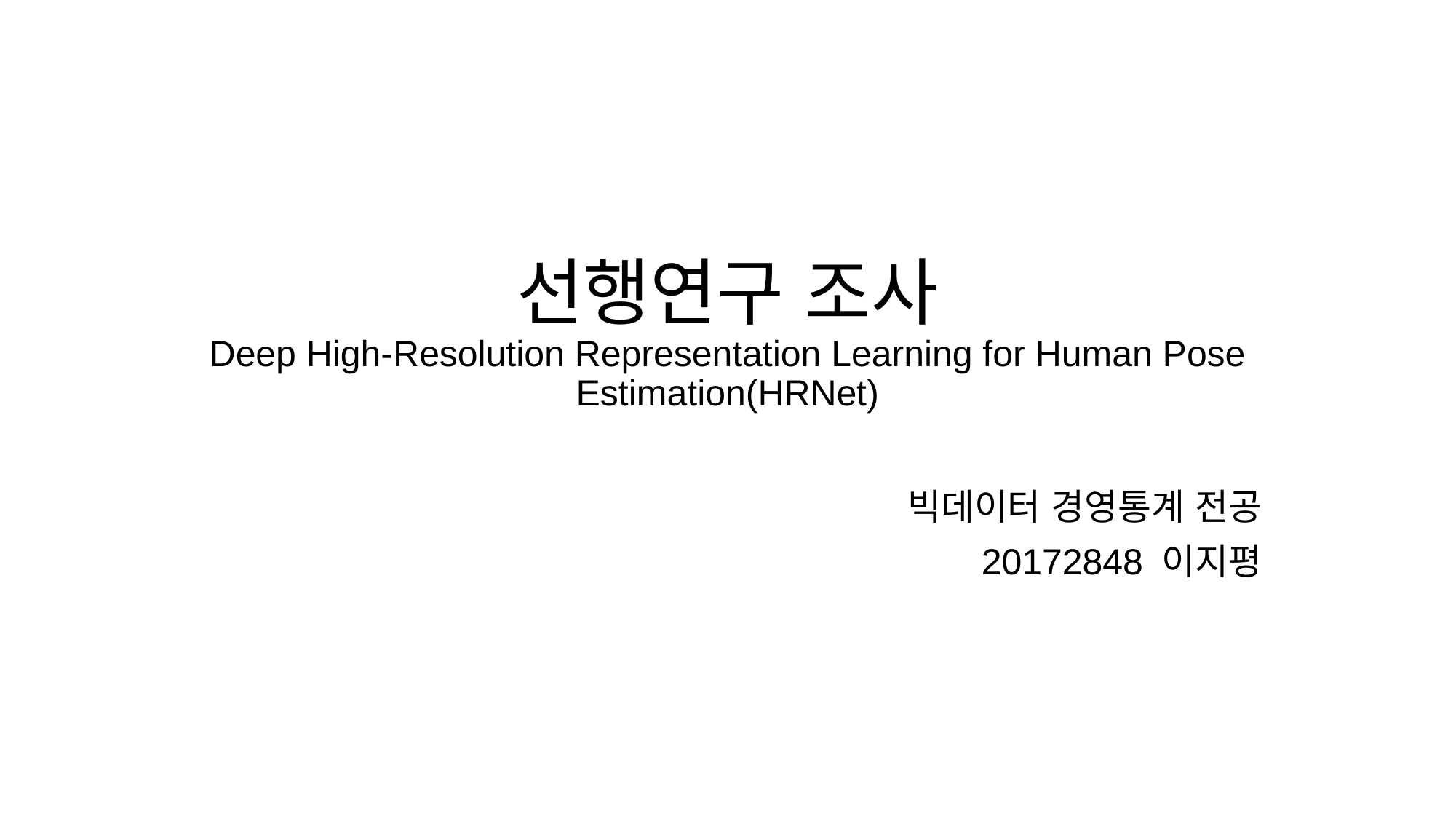

# 선행연구 조사 Deep High-Resolution Representation Learning for Human Pose Estimation(HRNet)
빅데이터 경영통계 전공
20172848 이지평